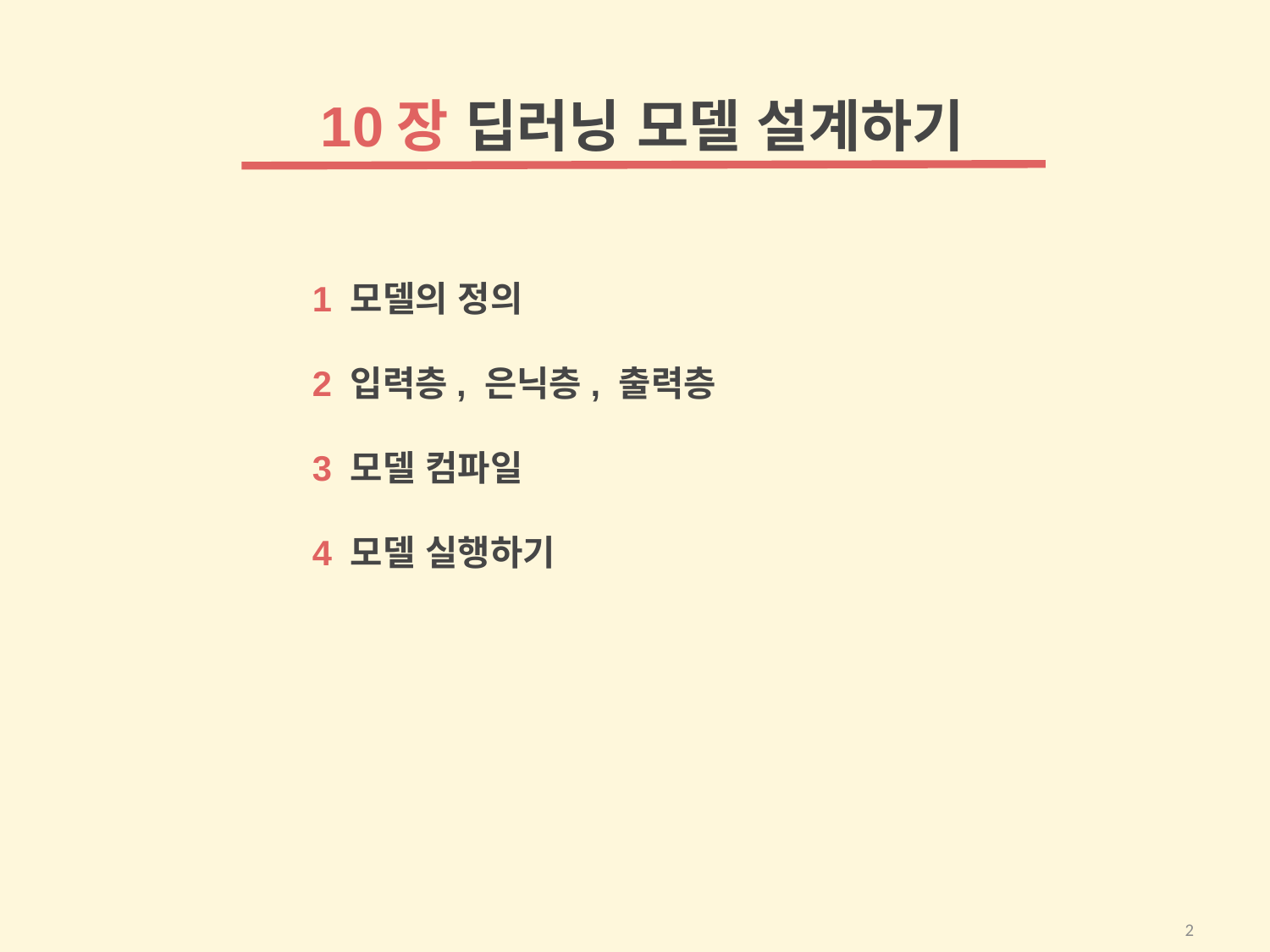

10장 딥러닝 모델 설계하기
1 모델의 정의
2 입력층, 은닉층, 출력층
3 모델 컴파일
4 모델 실행하기
2